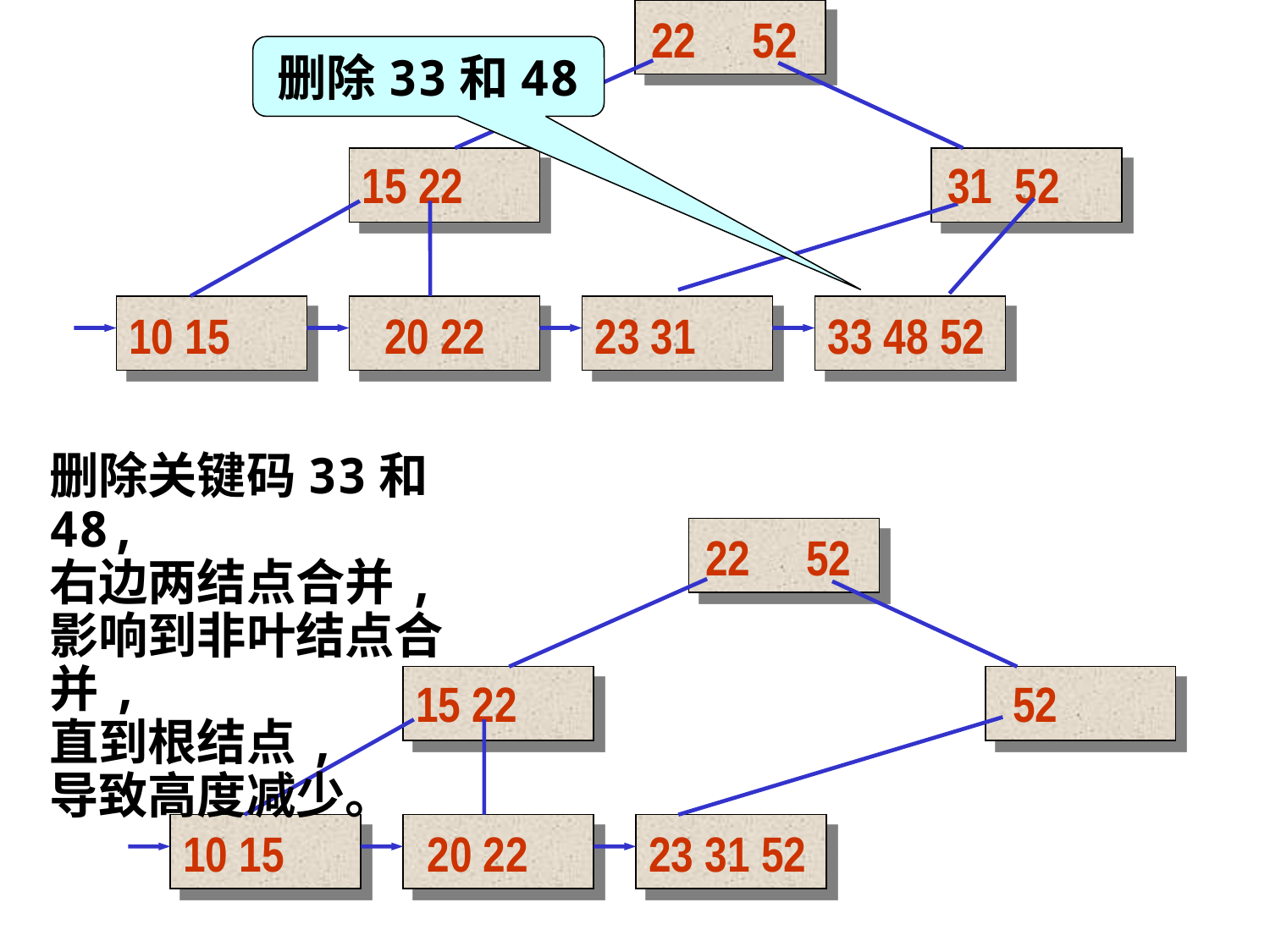

22     52
删除33和48

15 22

31  52

10 15
  20 22
23 31
33 48 52

删除关键码33和48,
右边两结点合并,
影响到非叶结点合并,
直到根结点,
导致高度减少。

22     52

15 22

 52

10 15
 20 22
23 31 52